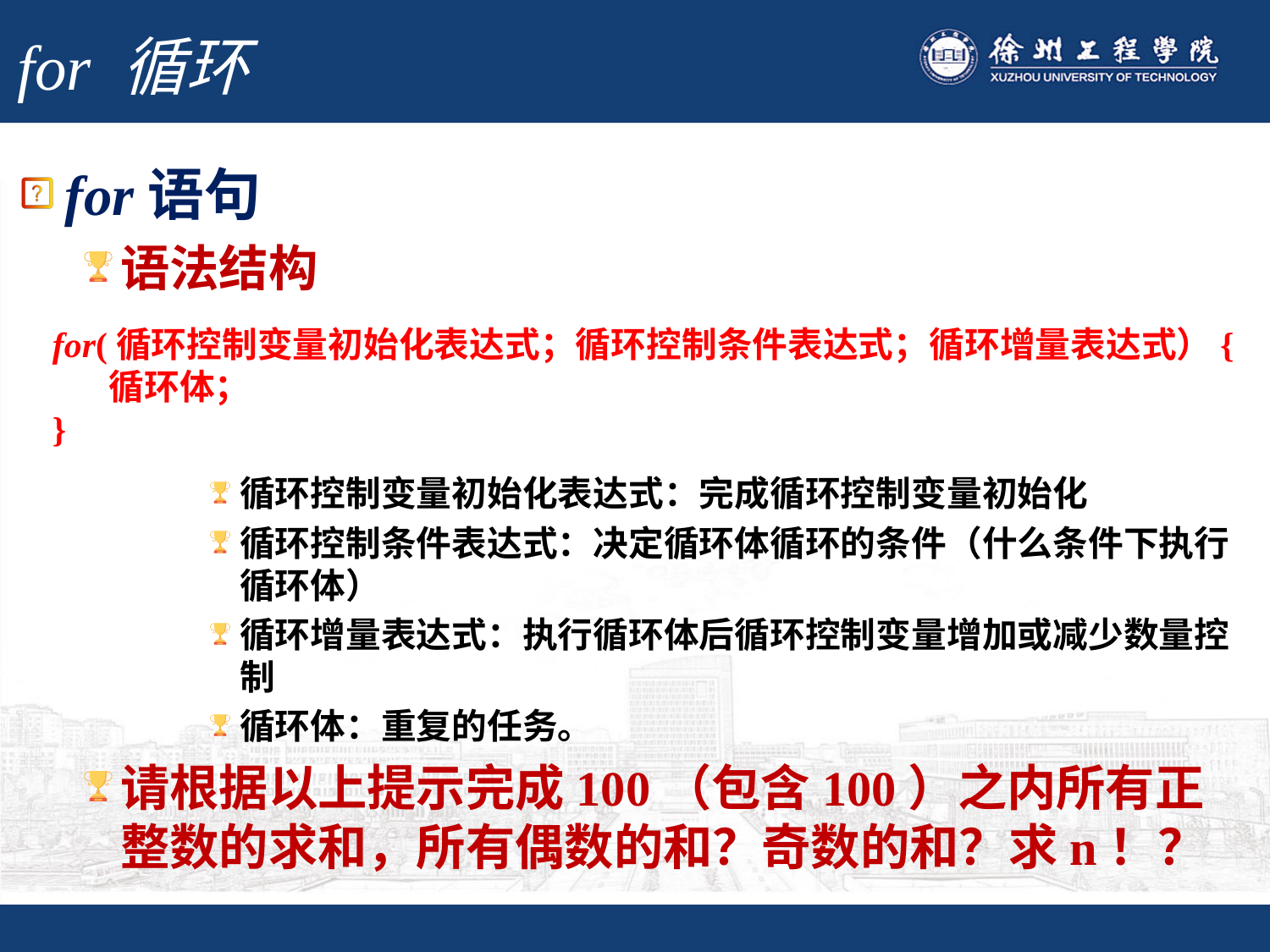

# for 循环
for语句
语法结构

循环控制变量初始化表达式：完成循环控制变量初始化
循环控制条件表达式：决定循环体循环的条件（什么条件下执行循环体）
循环增量表达式：执行循环体后循环控制变量增加或减少数量控制
循环体：重复的任务。
请根据以上提示完成100（包含100）之内所有正整数的求和，所有偶数的和？奇数的和？求n！？
for(循环控制变量初始化表达式；循环控制条件表达式；循环增量表达式）{
      循环体；
}